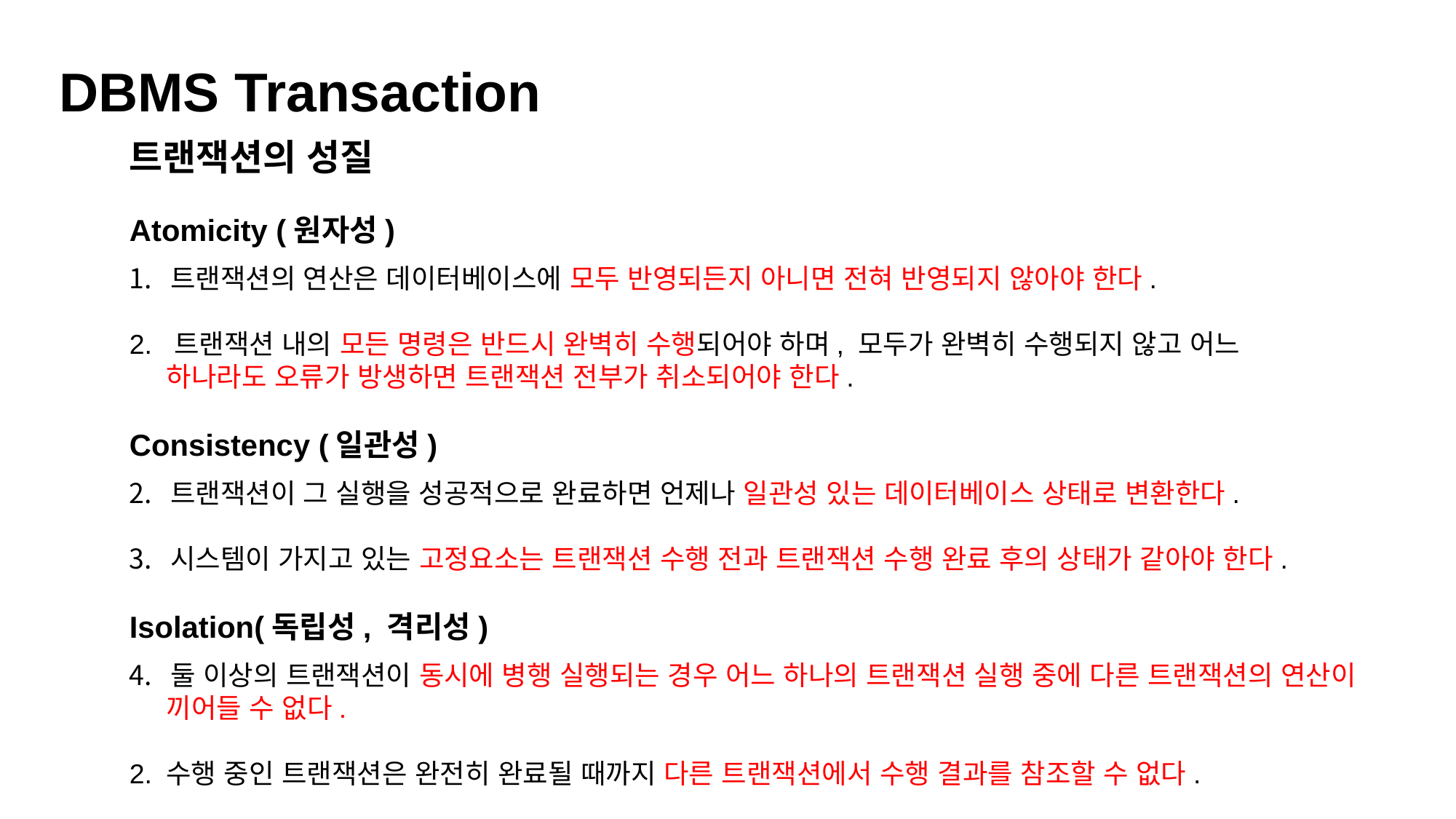

DBMS Transaction
트랜잭션의 성질

Atomicity (원자성)

트랜잭션의 연산은 데이터베이스에 모두 반영되든지 아니면 전혀 반영되지 않아야 한다.

2.  트랜잭션 내의 모든 명령은 반드시 완벽히 수행되어야 하며, 모두가 완벽히 수행되지 않고 어느
    하나라도 오류가 방생하면 트랜잭션 전부가 취소되어야 한다.

Consistency (일관성)

트랜잭션이 그 실행을 성공적으로 완료하면 언제나 일관성 있는 데이터베이스 상태로 변환한다.

시스템이 가지고 있는 고정요소는 트랜잭션 수행 전과 트랜잭션 수행 완료 후의 상태가 같아야 한다.

Isolation(독립성, 격리성)

둘 이상의 트랜잭션이 동시에 병행 실행되는 경우 어느 하나의 트랜잭션 실행 중에 다른 트랜잭션의 연산이
    끼어들 수 없다.

2. 수행 중인 트랜잭션은 완전히 완료될 때까지 다른 트랜잭션에서 수행 결과를 참조할 수 없다.